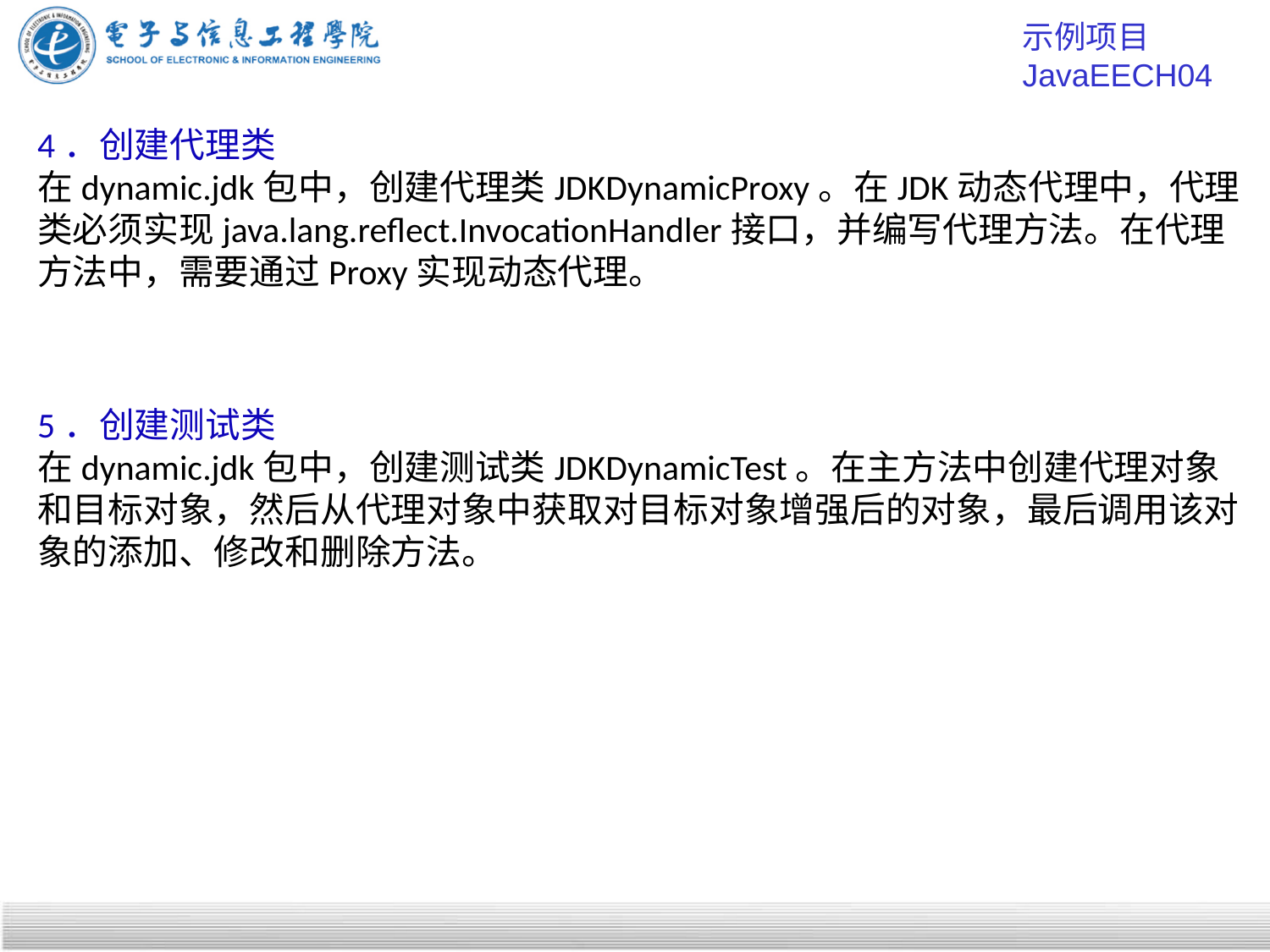

示例项目 JavaEECH04
4．创建代理类
在dynamic.jdk包中，创建代理类JDKDynamicProxy。在JDK动态代理中，代理类必须实现java.lang.reflect.InvocationHandler接口，并编写代理方法。在代理方法中，需要通过Proxy实现动态代理。
5．创建测试类
在dynamic.jdk包中，创建测试类JDKDynamicTest。在主方法中创建代理对象和目标对象，然后从代理对象中获取对目标对象增强后的对象，最后调用该对象的添加、修改和删除方法。